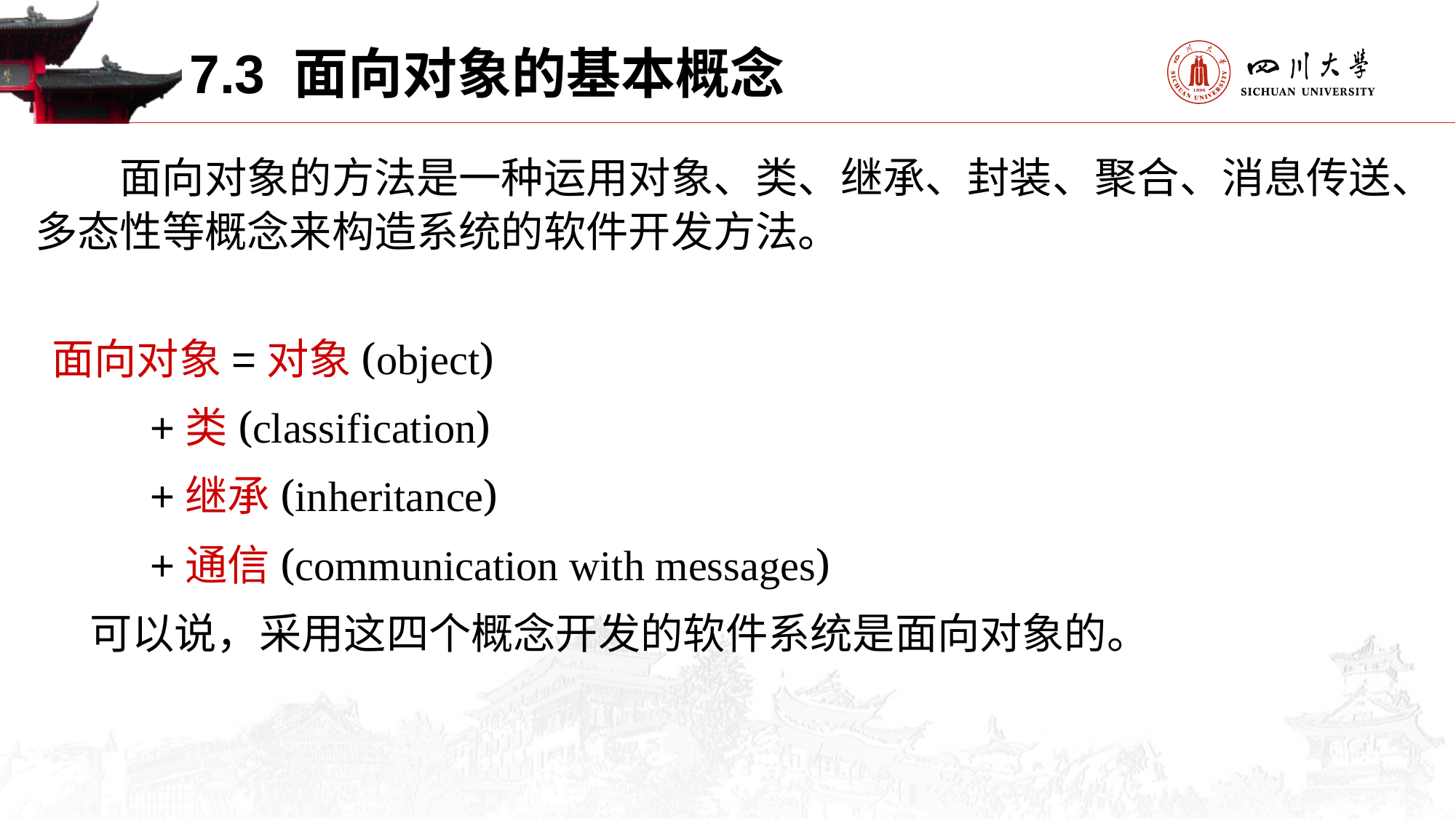

7.3 面向对象的基本概念
　　面向对象的方法是一种运用对象、类、继承、封装、聚合、消息传送、多态性等概念来构造系统的软件开发方法。
 面向对象=对象(object)
          +类(classification)
          +继承(inheritance)
          +通信(communication with messages)
     可以说，采用这四个概念开发的软件系统是面向对象的。